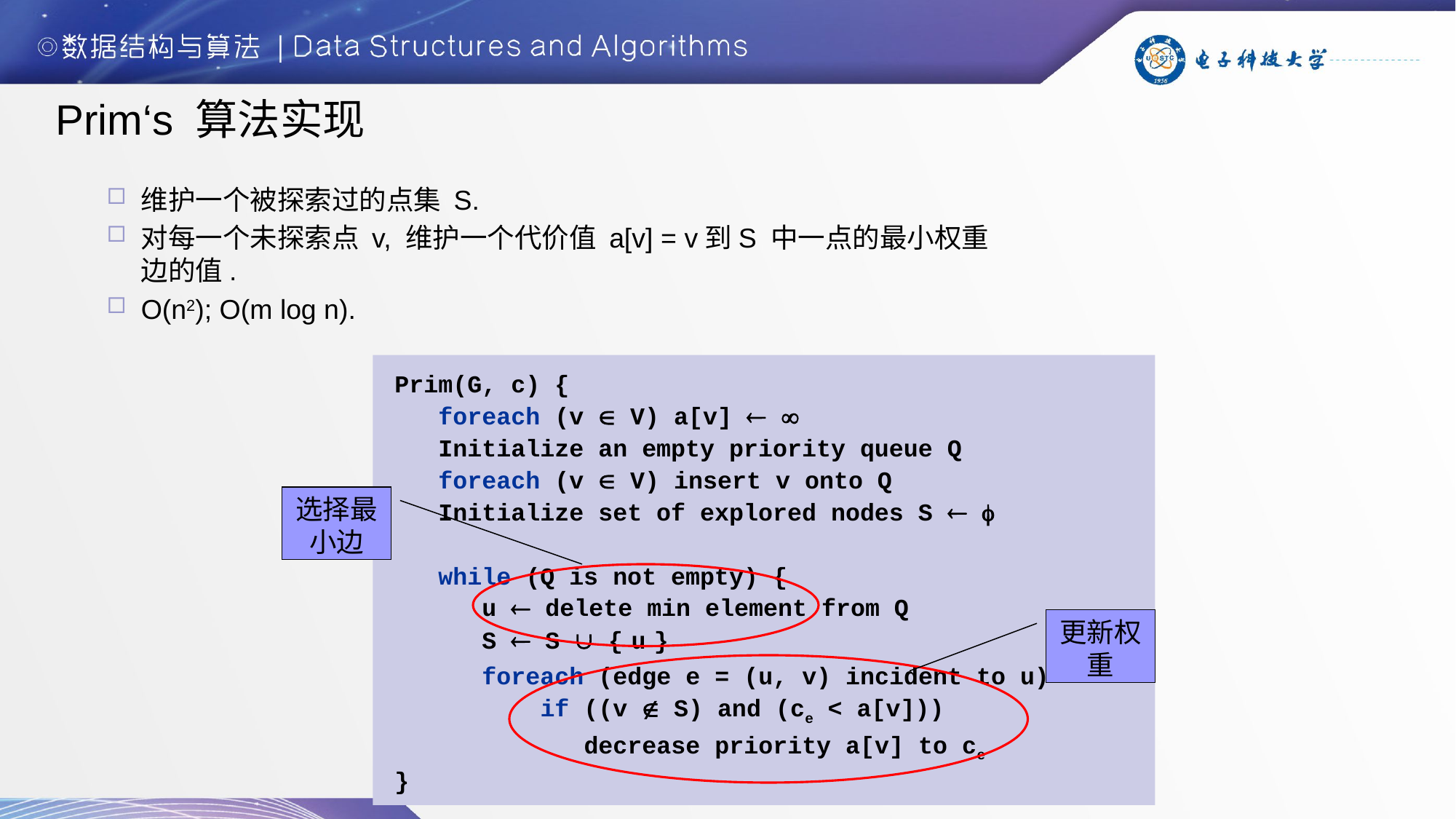

# Prim‘s 算法实现

维护一个被探索过的点集 S.
对每一个未探索点 v, 维护一个代价值 a[v] = v到S 中一点的最小权重边的值.
O(n2); O(m log n).

Prim(G, c) {
   foreach (v ∈ V) a[v] ← ∞
   Initialize an empty priority queue Q
   foreach (v ∈ V) insert v onto Q
   Initialize set of explored nodes S ← φ

   while (Q is not empty) {
      u ← delete min element from Q
      S ← S ∪ { u }
      foreach (edge e = (u, v) incident to u)
          if ((v ∉ S) and (ce < a[v]))
             decrease priority a[v] to ce
}
选择最小边

更新权重